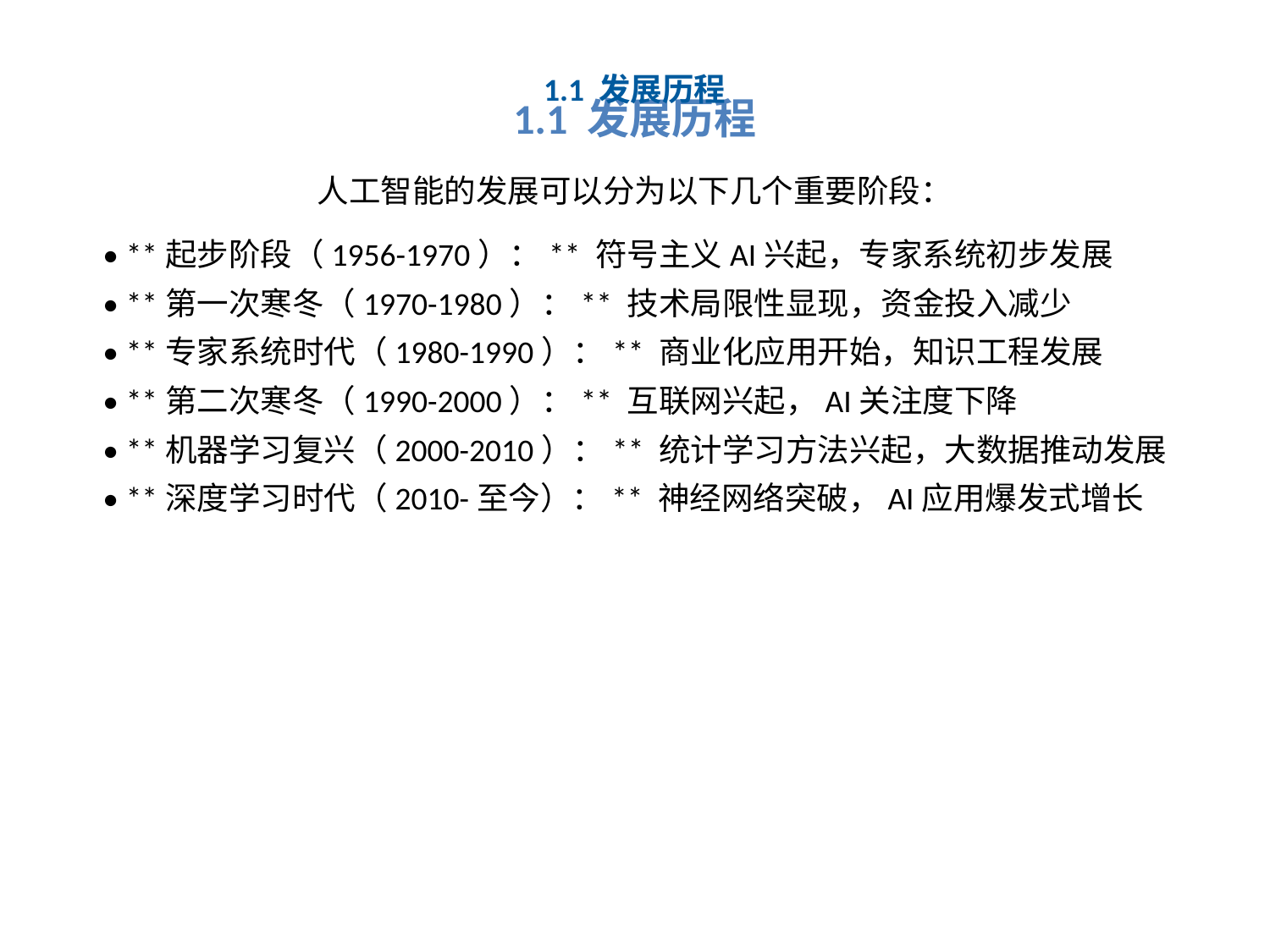

# 1.1 发展历程

1.1 发展历程
人工智能的发展可以分为以下几个重要阶段：

• **起步阶段（1956-1970）：** 符号主义AI兴起，专家系统初步发展
• **第一次寒冬（1970-1980）：** 技术局限性显现，资金投入减少
• **专家系统时代（1980-1990）：** 商业化应用开始，知识工程发展
• **第二次寒冬（1990-2000）：** 互联网兴起，AI关注度下降
• **机器学习复兴（2000-2010）：** 统计学习方法兴起，大数据推动发展
• **深度学习时代（2010-至今）：** 神经网络突破，AI应用爆发式增长